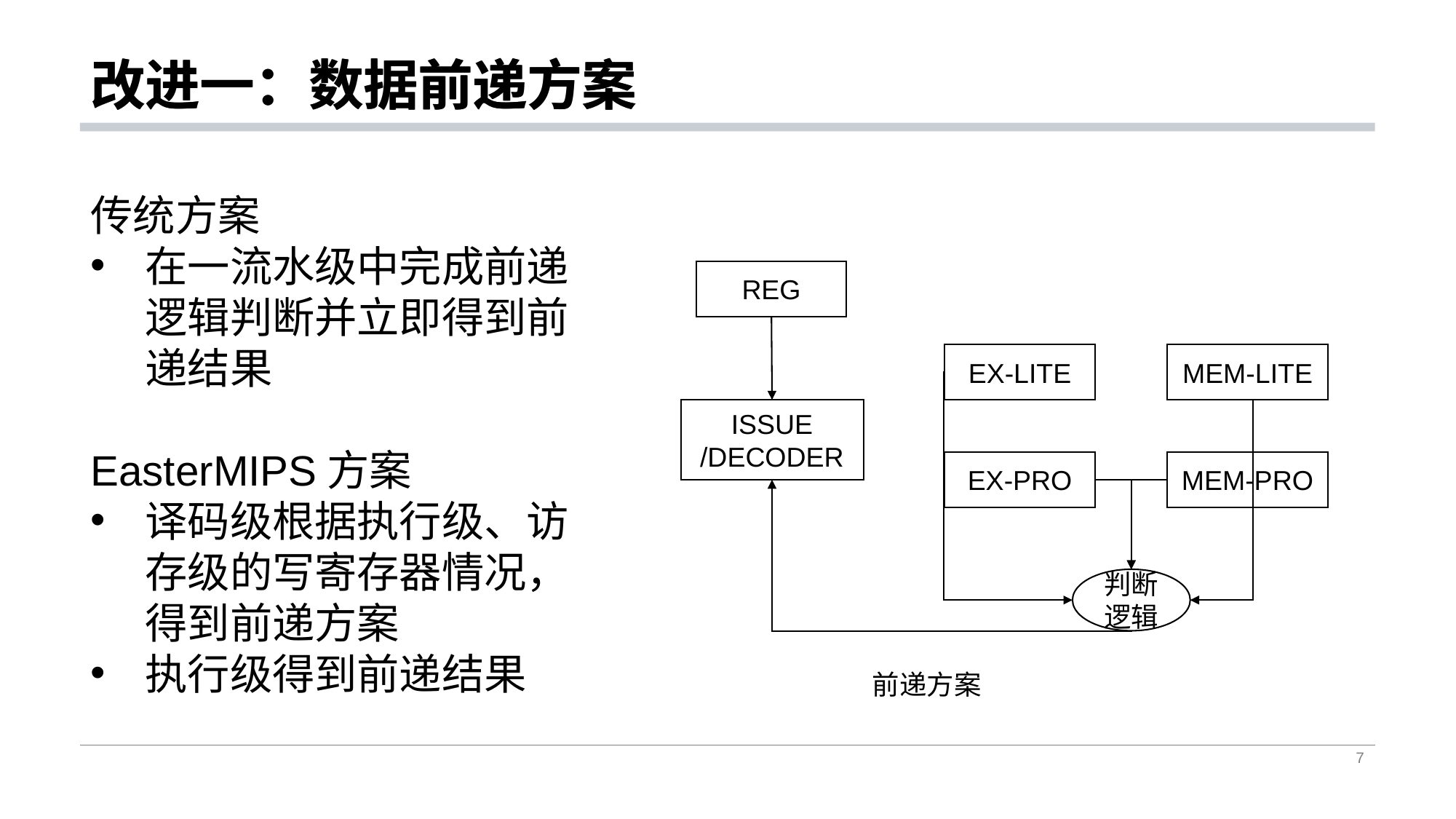

# 改进一：数据前递方案
改进一：数据前递方案
传统方案
在一流水级中完成前递逻辑判断并立即得到前递结果

EasterMIPS方案
译码级根据执行级、访存级的写寄存器情况，得到前递方案
执行级得到前递结果
REG
MEM-LITE
EX-LITE
ISSUE
/DECODER
EX-PRO
MEM-PRO
判断逻辑
前递方案
7